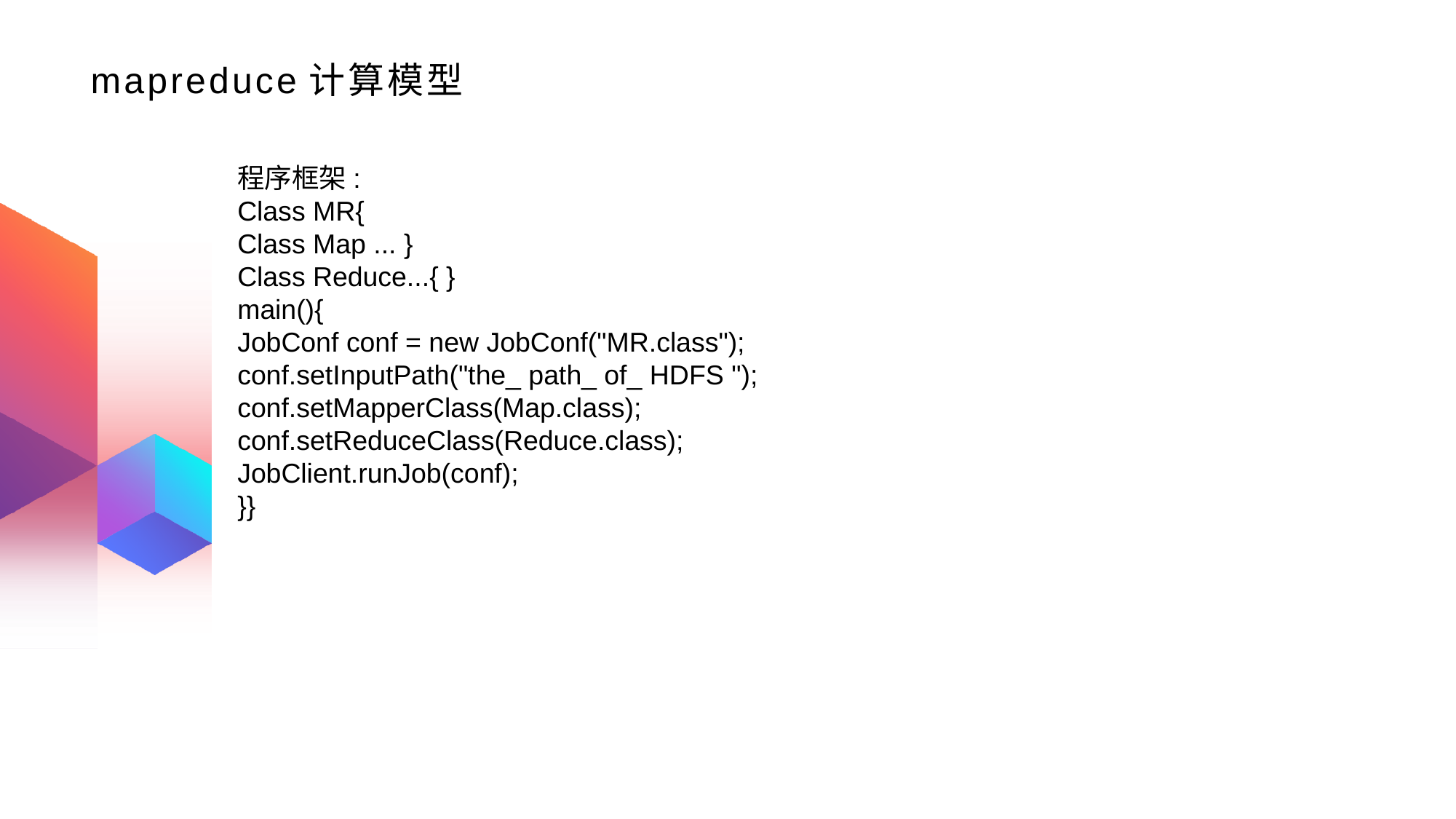

# mapreduce计算模型
程序框架:
Class MR{
Class Map ... }
Class Reduce...{ }
main(){
JobConf conf = new JobConf("MR.class");
conf.setInputPath("the_ path_ of_ HDFS ");
conf.setMapperClass(Map.class);
conf.setReduceClass(Reduce.class);
JobClient.runJob(conf);
}}